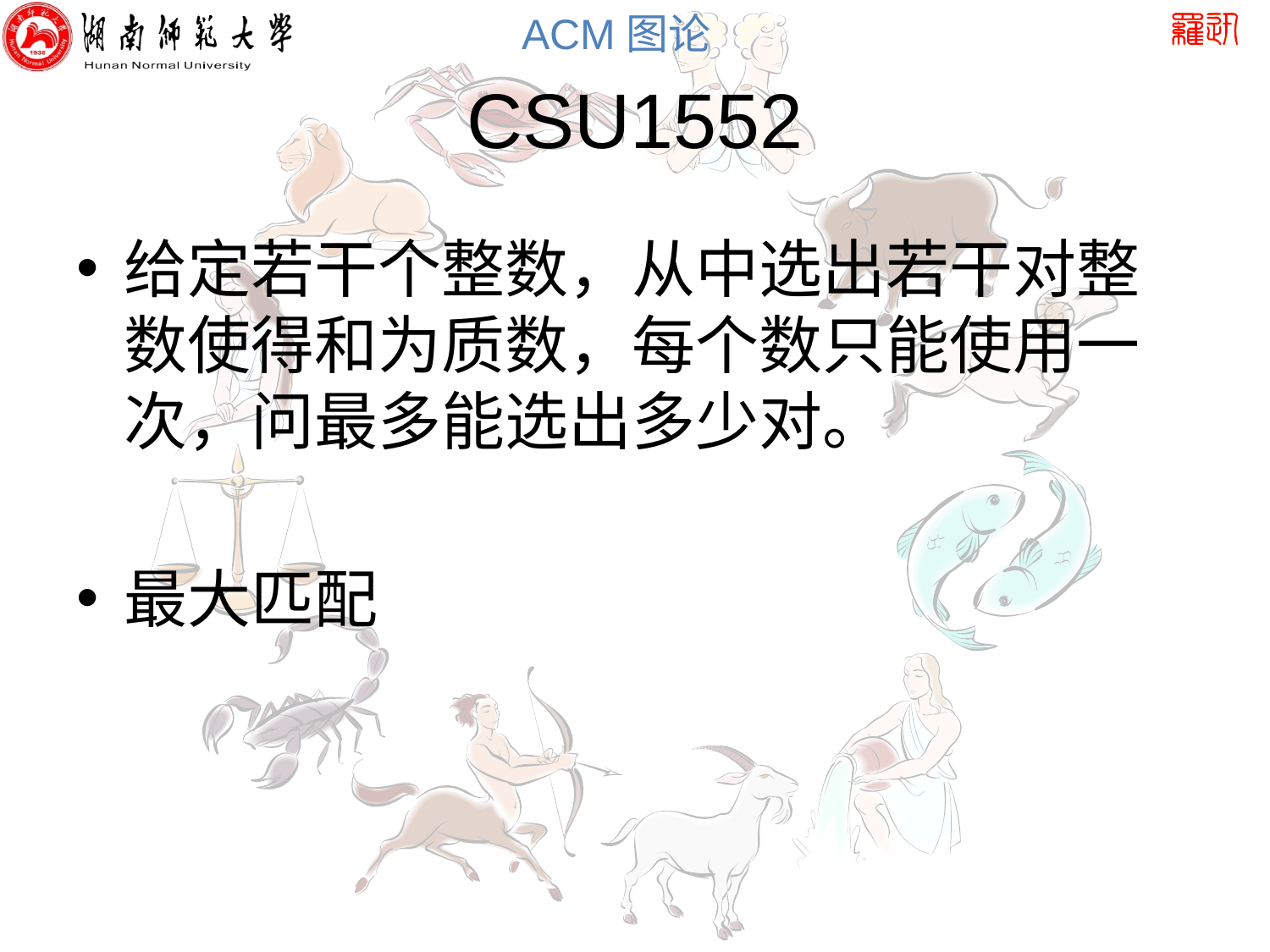

# CSU1552
给定若干个整数，从中选出若干对整数使得和为质数，每个数只能使用一次，问最多能选出多少对。

最大匹配